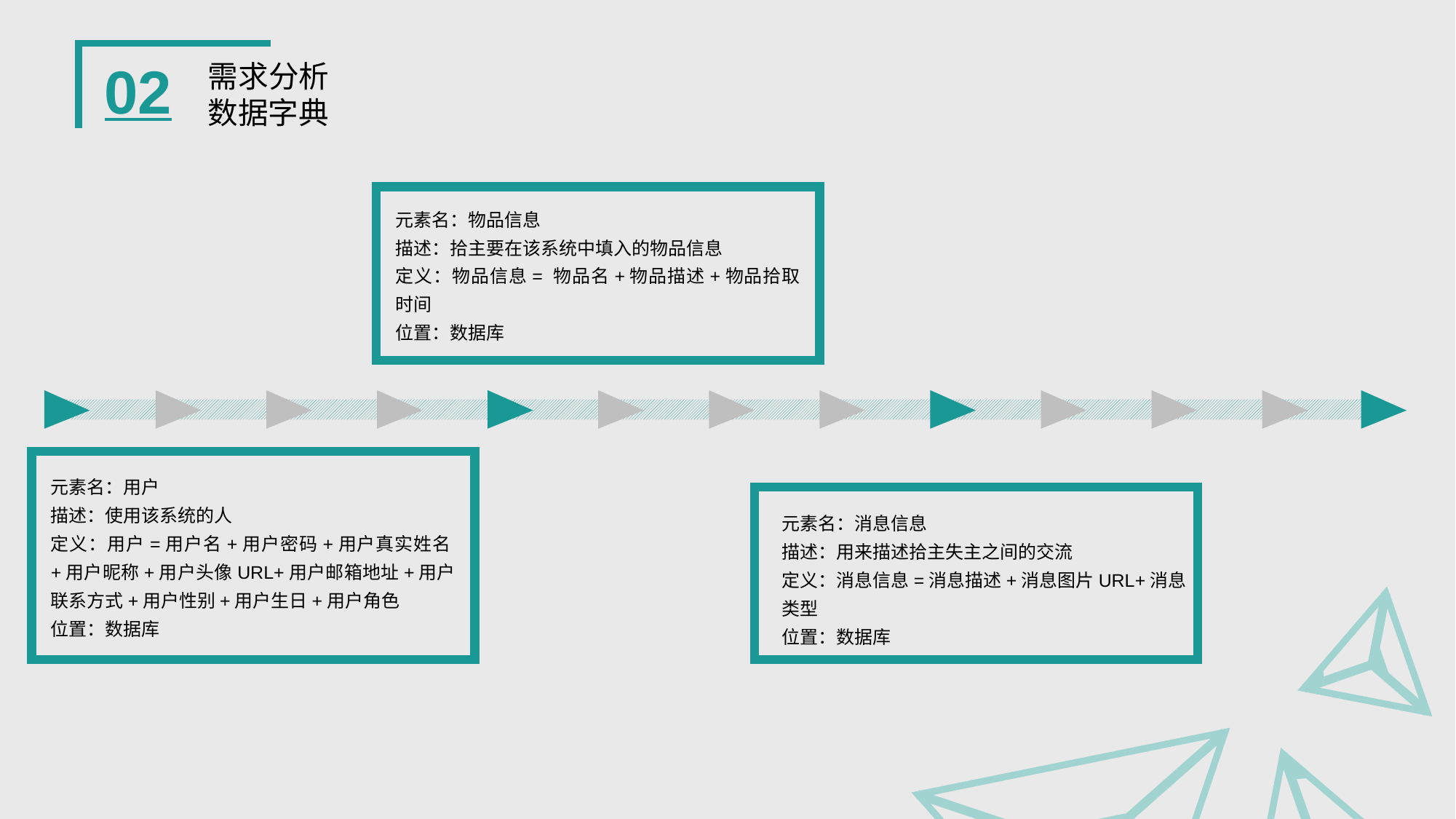

02
需求分析
数据字典

元素名：物品信息
描述：拾主要在该系统中填入的物品信息
定义：物品信息= 物品名+物品描述+物品拾取时间
位置：数据库

元素名：用户
描述：使用该系统的人
定义：用户=用户名+用户密码+用户真实姓名+用户昵称+用户头像URL+用户邮箱地址+用户联系方式+用户性别+用户生日+用户角色
位置：数据库

元素名：消息信息
描述：用来描述拾主失主之间的交流
定义：消息信息=消息描述+消息图片URL+消息类型
位置：数据库